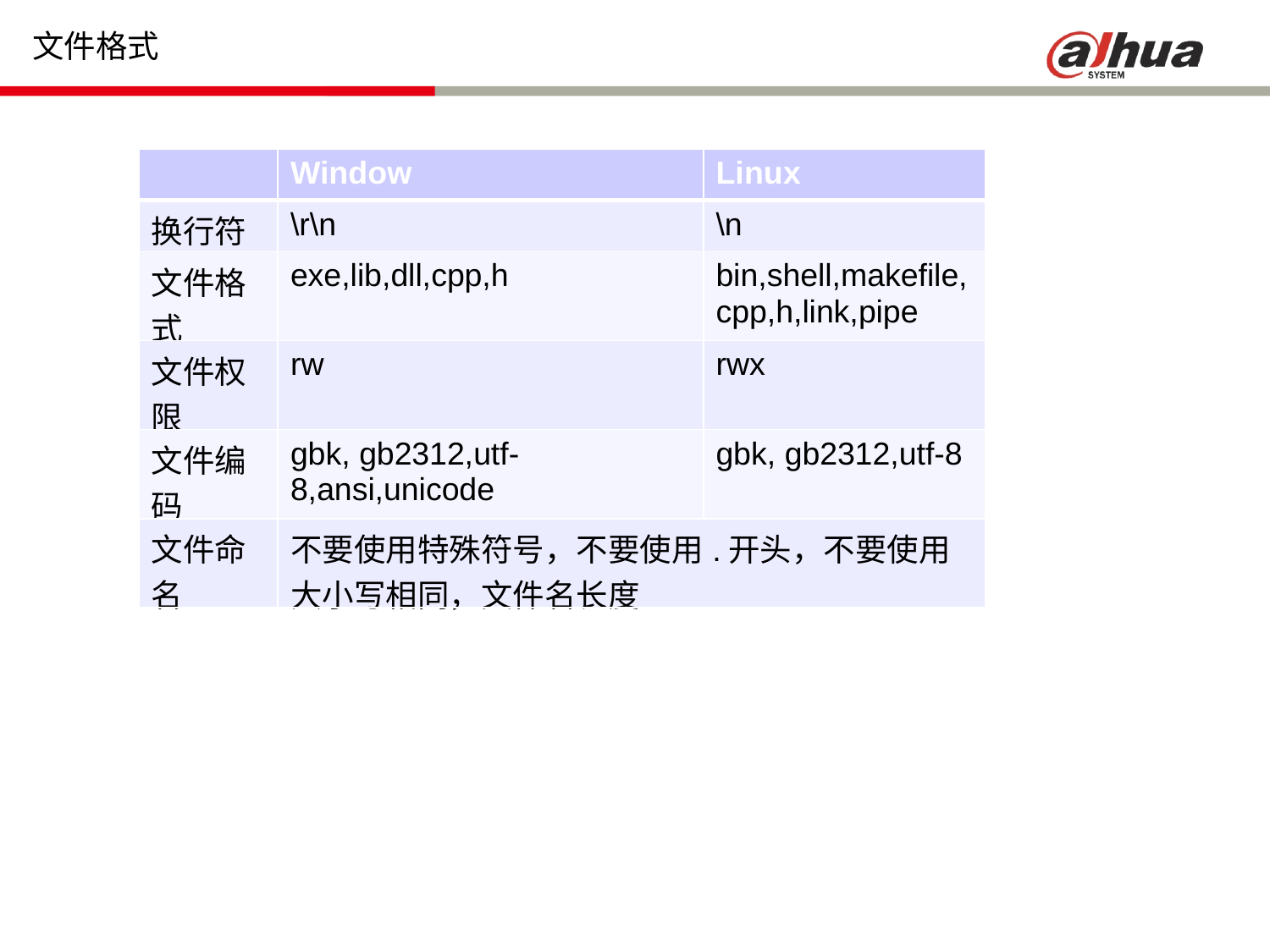

文件格式

|  | Window | Linux |
| --- | --- | --- |
| 换行符 | \r\n | \n |
| 文件格式 | exe,lib,dll,cpp,h | bin,shell,makefile,cpp,h,link,pipe |
| 文件权限 | rw | rwx |
| 文件编码 | gbk, gb2312,utf-8,ansi,unicode | gbk, gb2312,utf-8 |
| 文件命名 | 不要使用特殊符号，不要使用.开头，不要使用大小写相同，文件名长度 |  |